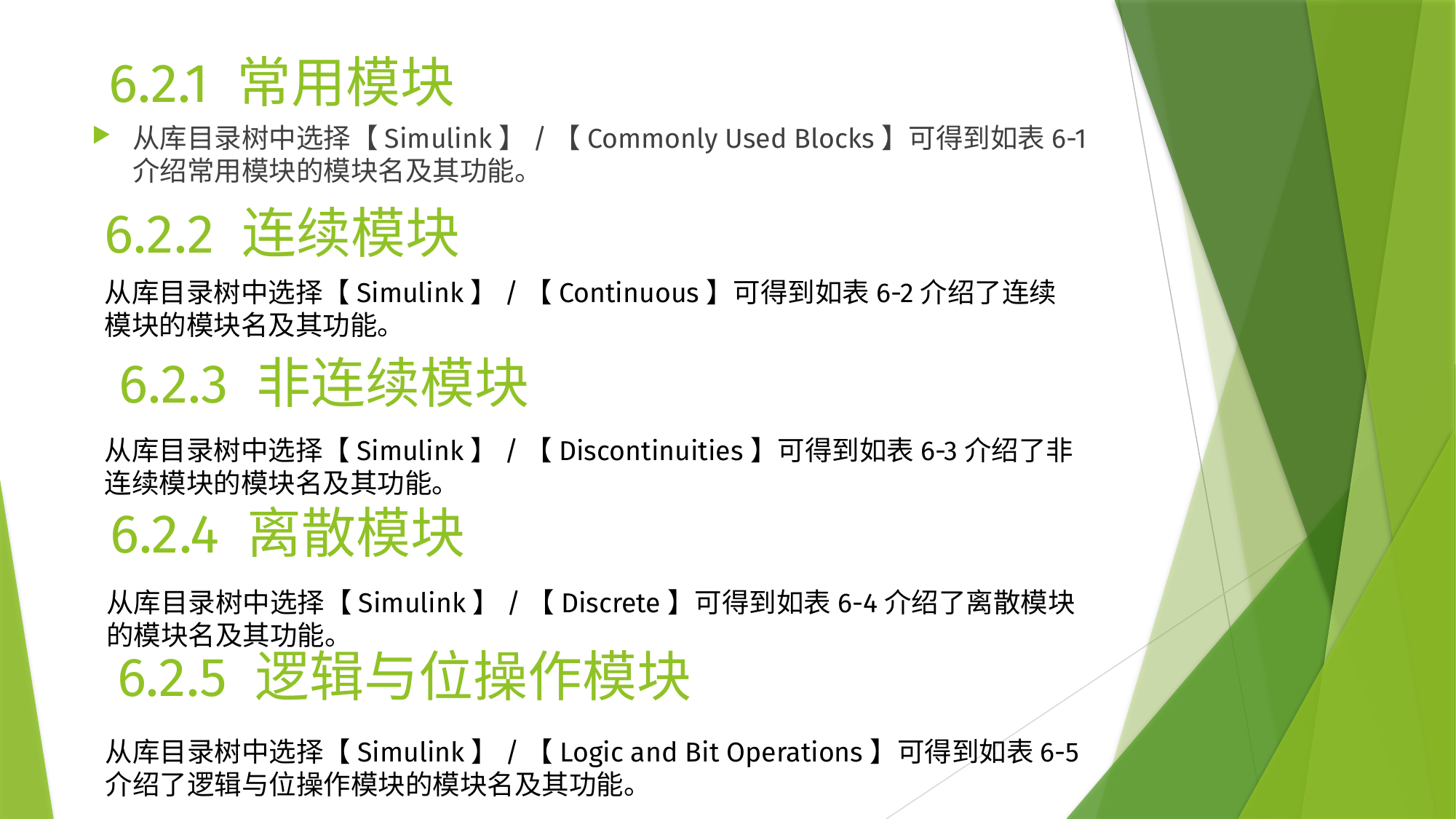

6.2.1 常用模块
从库目录树中选择【Simulink】/【Commonly Used Blocks】可得到如表6-1介绍常用模块的模块名及其功能。

# 6.2.2 连续模块
从库目录树中选择【Simulink】/【Continuous】可得到如表6-2介绍了连续模块的模块名及其功能。
6.2.3 非连续模块
从库目录树中选择【Simulink】/【Discontinuities】可得到如表6-3介绍了非连续模块的模块名及其功能。
6.2.4 离散模块
从库目录树中选择【Simulink】/【Discrete】可得到如表6-4介绍了离散模块的模块名及其功能。
6.2.5 逻辑与位操作模块
从库目录树中选择【Simulink】/【Logic and Bit Operations】可得到如表6-5介绍了逻辑与位操作模块的模块名及其功能。